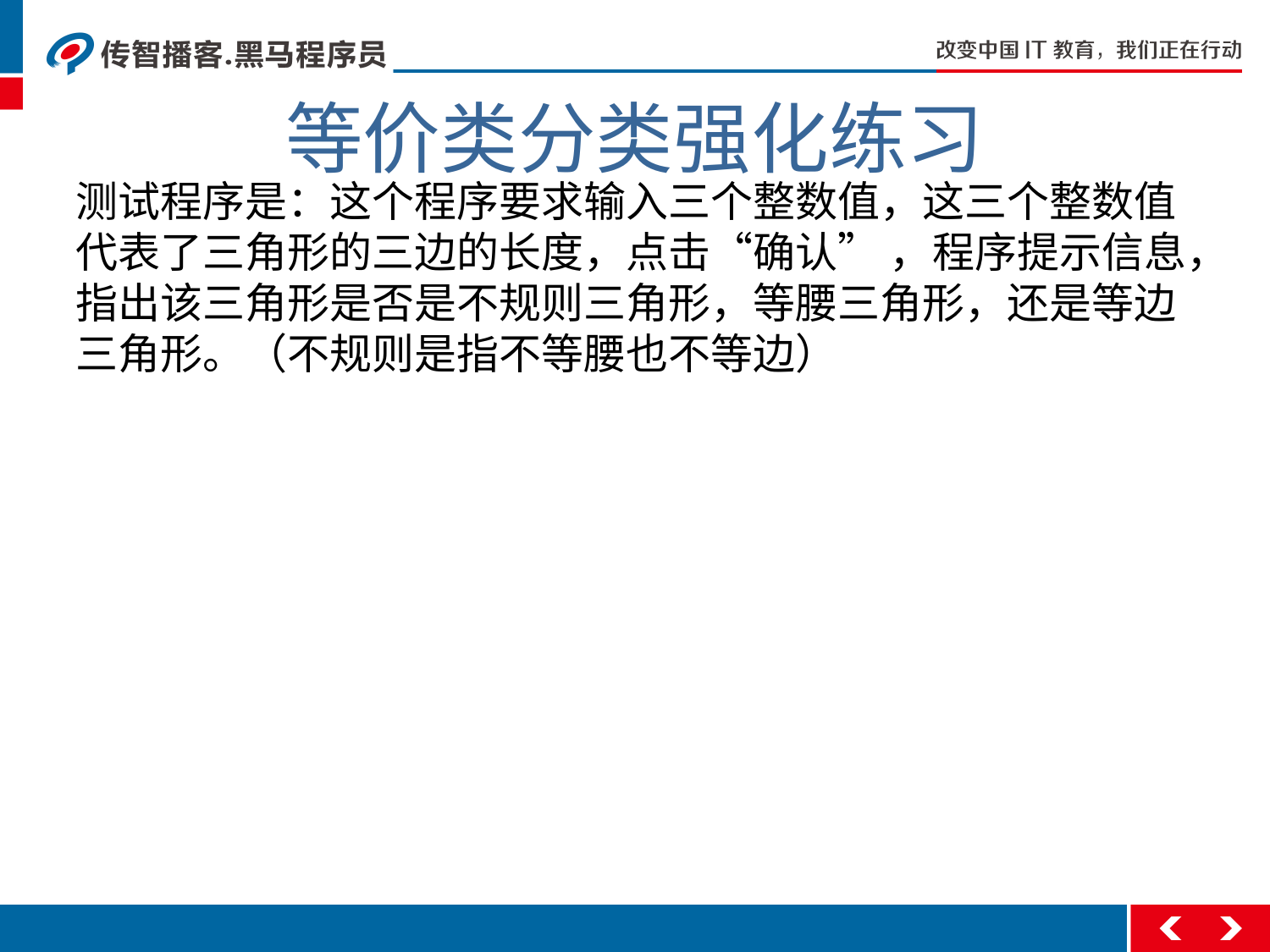

等价类分类强化练习
测试程序是：这个程序要求输入三个整数值，这三个整数值代表了三角形的三边的长度，点击“确认” ，程序提示信息，指出该三角形是否是不规则三角形，等腰三角形，还是等边三角形。（不规则是指不等腰也不等边）